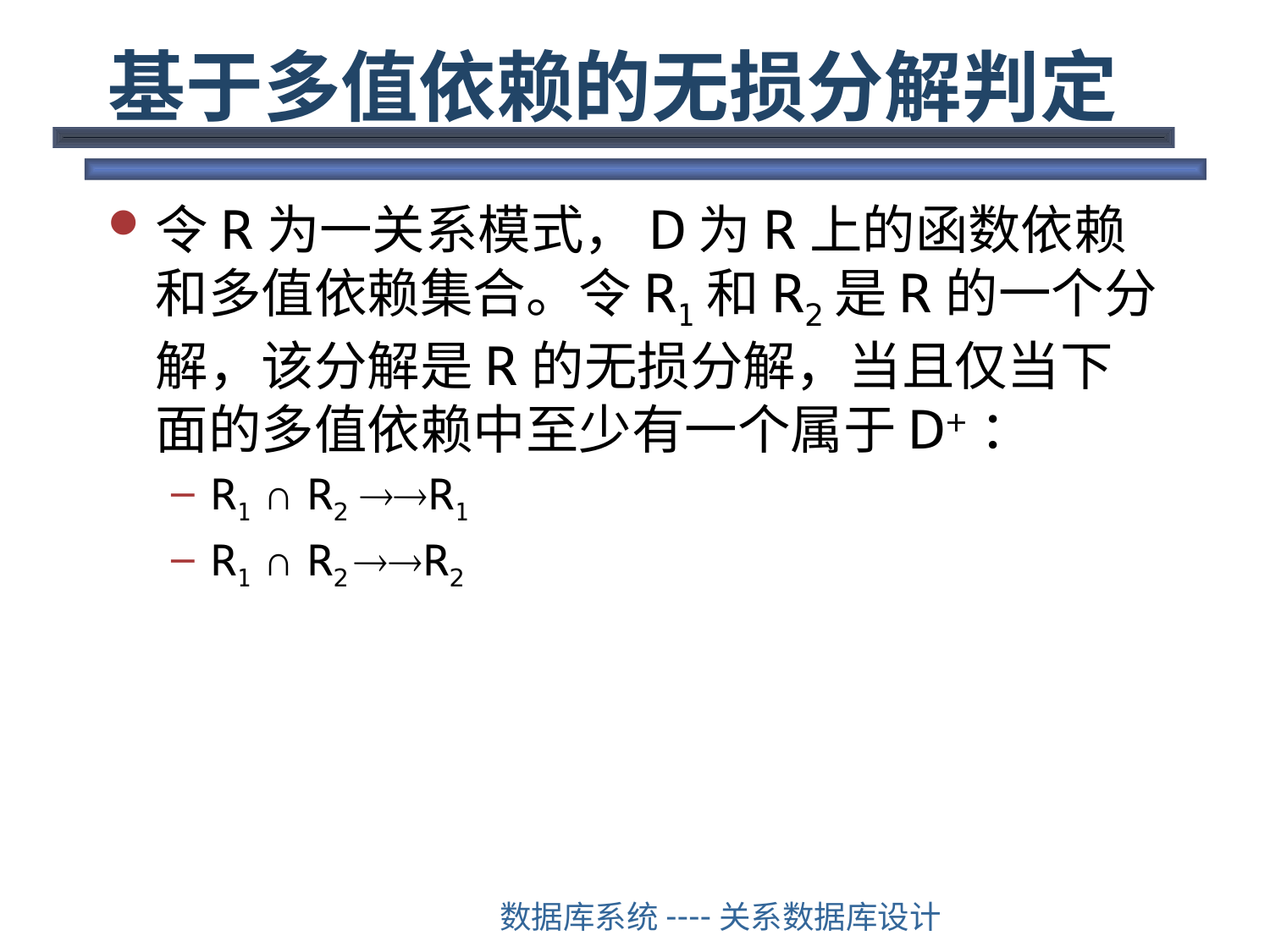

# 基于多值依赖的无损分解判定
令R为一关系模式，D为R上的函数依赖和多值依赖集合。令R1和R2是R的一个分解，该分解是R的无损分解，当且仅当下面的多值依赖中至少有一个属于D+：
R1 ∩ R2 →→R1
R1 ∩ R2 →→R2

数据库系统----关系数据库设计